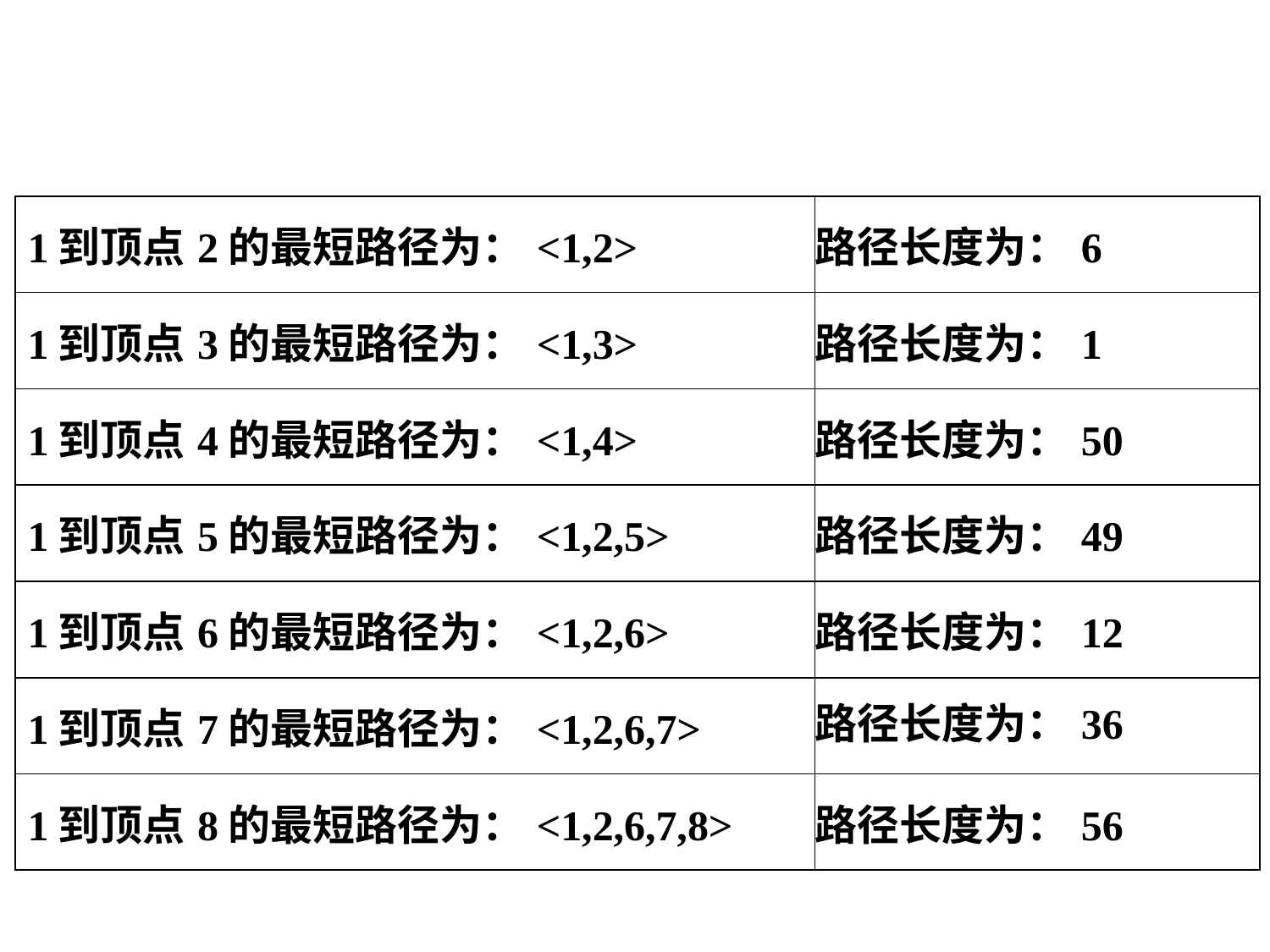

| 1到顶点2的最短路径为：<1,2> | 路径长度为：6 |
| --- | --- |
| 1到顶点3的最短路径为：<1,3> | 路径长度为：1 |
| 1到顶点4的最短路径为：<1,4> | 路径长度为：50 |
| 1到顶点5的最短路径为：<1,2,5> | 路径长度为：49 |
| 1到顶点6的最短路径为：<1,2,6> | 路径长度为：12 |
| 1到顶点7的最短路径为：<1,2,6,7> | 路径长度为：36 |
| 1到顶点8的最短路径为：<1,2,6,7,8> | 路径长度为：56 |